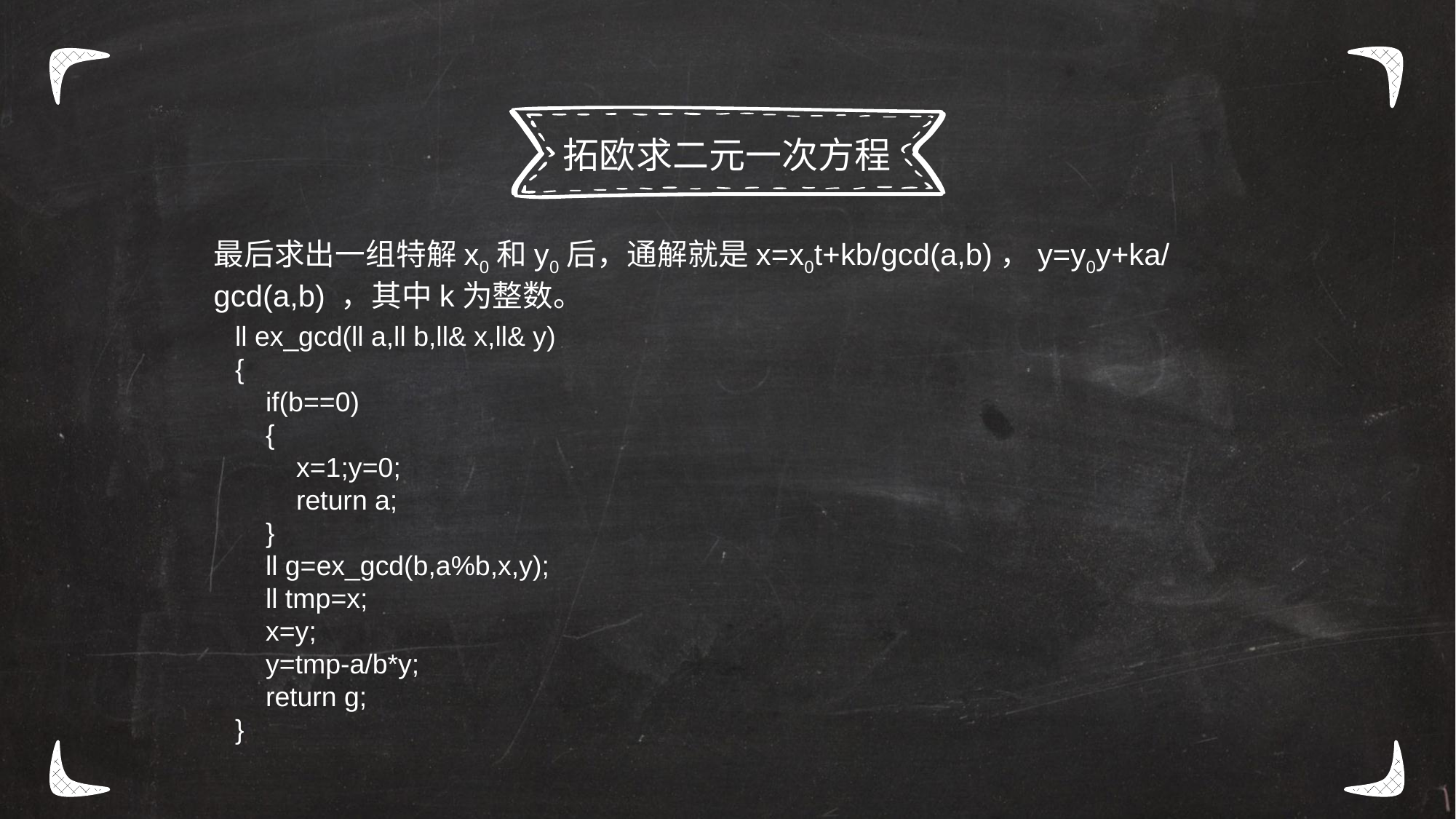

拓欧求二元一次方程
最后求出一组特解x0和y0后，通解就是x=x0t+kb/gcd(a,b)，y=y0y+ka/gcd(a,b) ，其中k为整数。
ll ex_gcd(ll a,ll b,ll& x,ll& y)
{
    if(b==0)
    {
        x=1;y=0;
        return a;
    }
    ll g=ex_gcd(b,a%b,x,y);
    ll tmp=x;
    x=y;
    y=tmp-a/b*y;
    return g;
}